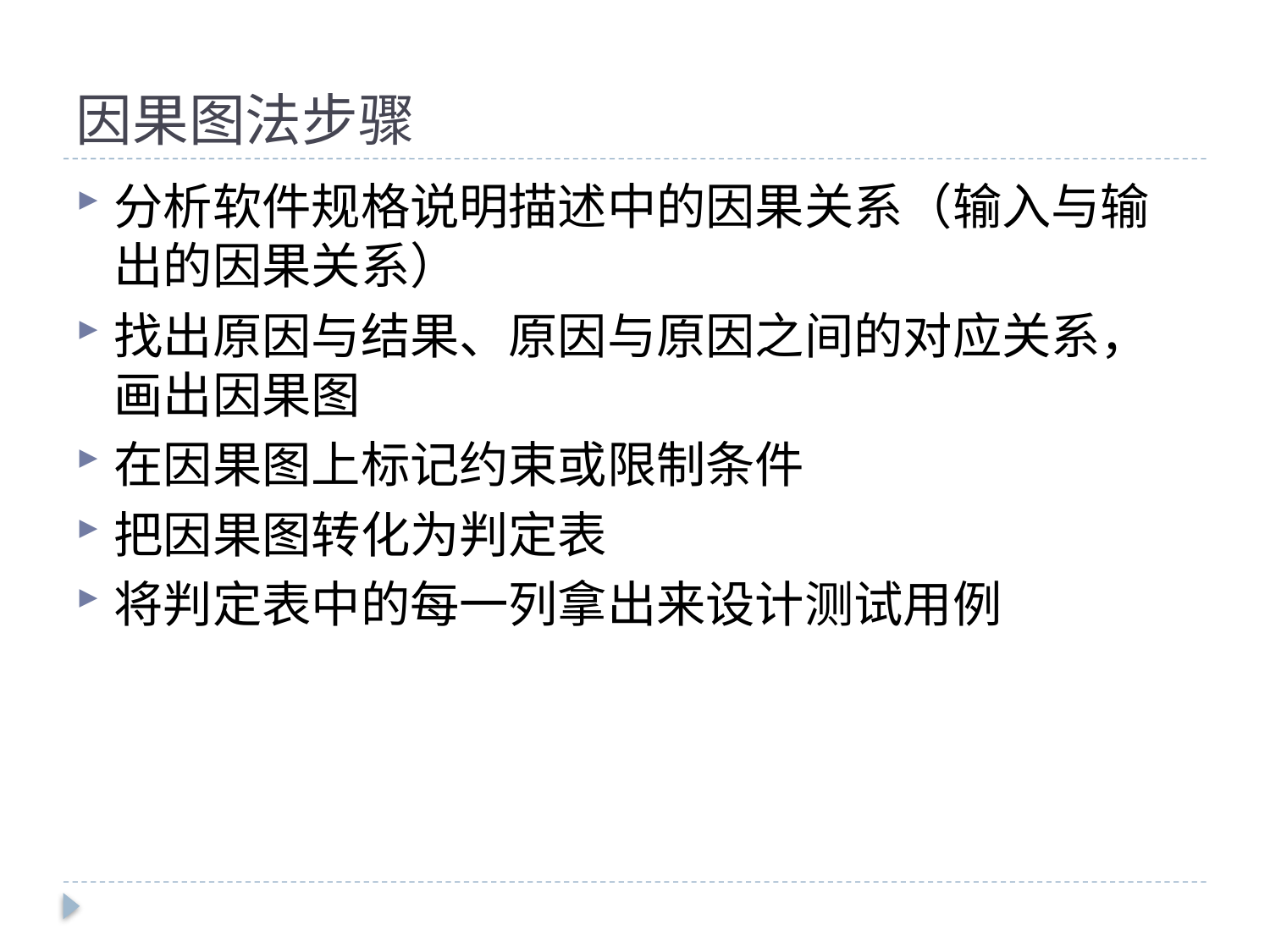

# 因果图法步骤
分析软件规格说明描述中的因果关系（输入与输出的因果关系）
找出原因与结果、原因与原因之间的对应关系，画出因果图
在因果图上标记约束或限制条件
把因果图转化为判定表
将判定表中的每一列拿出来设计测试用例